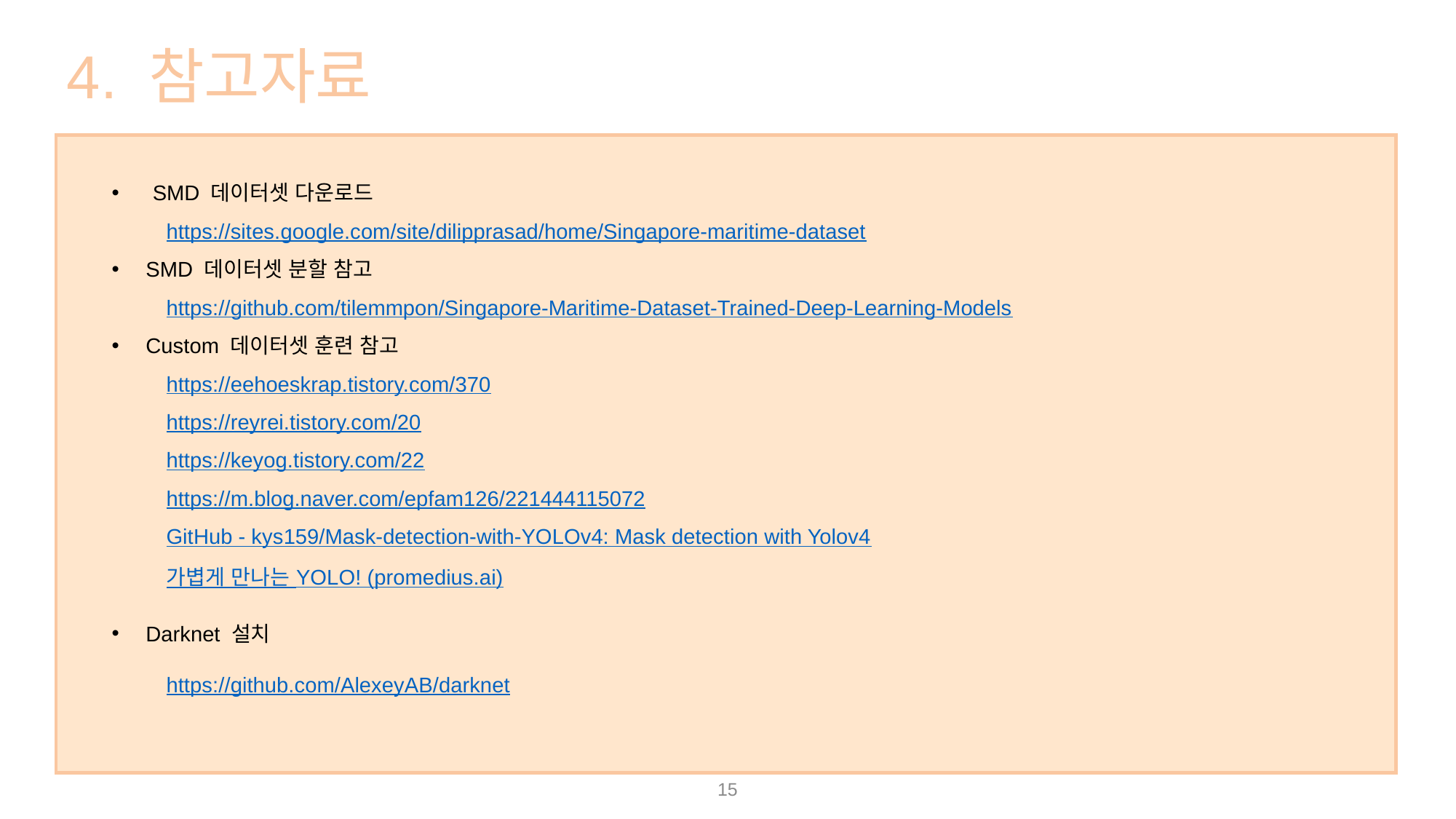

4. 참고자료

SMD 데이터셋 다운로드
https://sites.google.com/site/dilipprasad/home/Singapore-maritime-dataset
SMD 데이터셋 분할 참고
https://github.com/tilemmpon/Singapore-Maritime-Dataset-Trained-Deep-Learning-Models
Custom 데이터셋 훈련 참고
https://eehoeskrap.tistory.com/370
https://reyrei.tistory.com/20
https://keyog.tistory.com/22
https://m.blog.naver.com/epfam126/221444115072
GitHub - kys159/Mask-detection-with-YOLOv4: Mask detection with Yolov4
가볍게 만나는 YOLO! (promedius.ai)
Darknet 설치
https://github.com/AlexeyAB/darknet
15